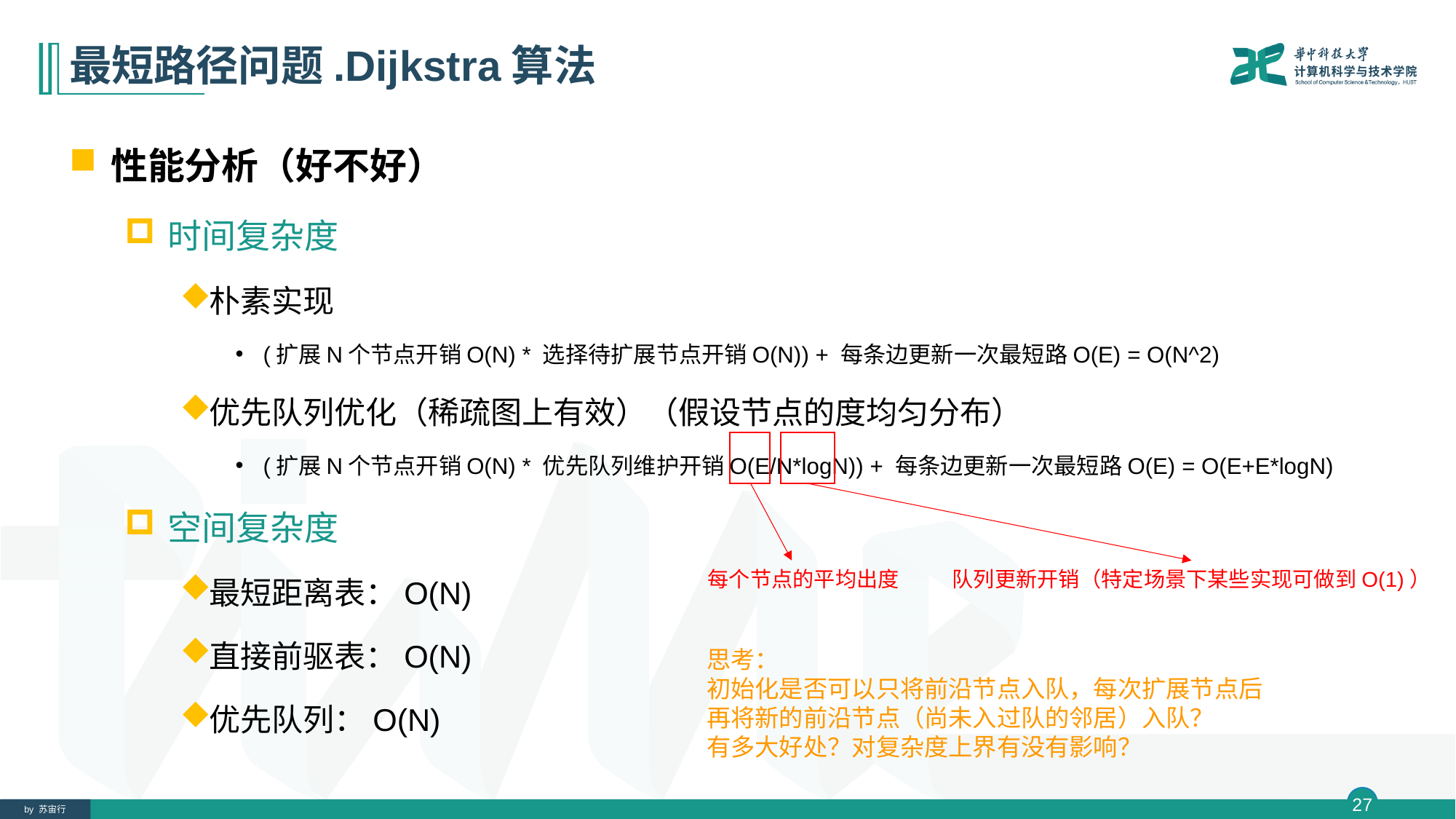

# 最短路径问题.Dijkstra算法
性能分析（好不好）
时间复杂度
朴素实现
(扩展N个节点开销O(N) * 选择待扩展节点开销O(N)) + 每条边更新一次最短路O(E) = O(N^2)
优先队列优化（稀疏图上有效）（假设节点的度均匀分布）
(扩展N个节点开销O(N) * 优先队列维护开销O(E/N*logN)) + 每条边更新一次最短路O(E) = O(E+E*logN)
空间复杂度
最短距离表：O(N)
直接前驱表：O(N)
优先队列：O(N)

每个节点的平均出度
队列更新开销（特定场景下某些实现可做到O(1)）
思考：
初始化是否可以只将前沿节点入队，每次扩展节点后再将新的前沿节点（尚未入过队的邻居）入队？
有多大好处？对复杂度上界有没有影响？